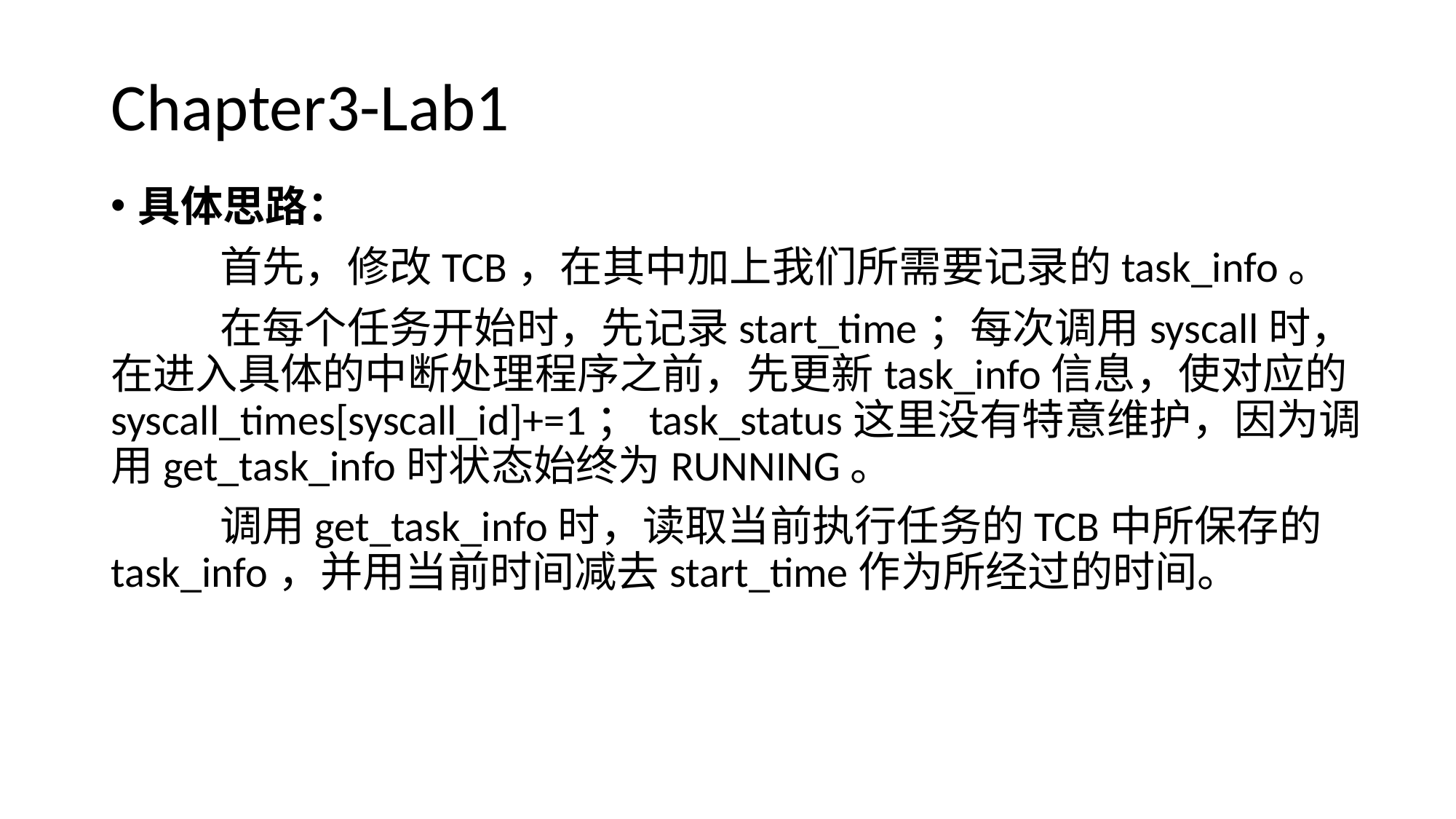

# Chapter3-Lab1
具体思路：
	首先，修改TCB，在其中加上我们所需要记录的task_info。
	在每个任务开始时，先记录start_time；每次调用syscall时，在进入具体的中断处理程序之前，先更新task_info信息，使对应的syscall_times[syscall_id]+=1；task_status这里没有特意维护，因为调用get_task_info时状态始终为RUNNING。
	调用get_task_info时，读取当前执行任务的TCB中所保存的task_info，并用当前时间减去start_time作为所经过的时间。